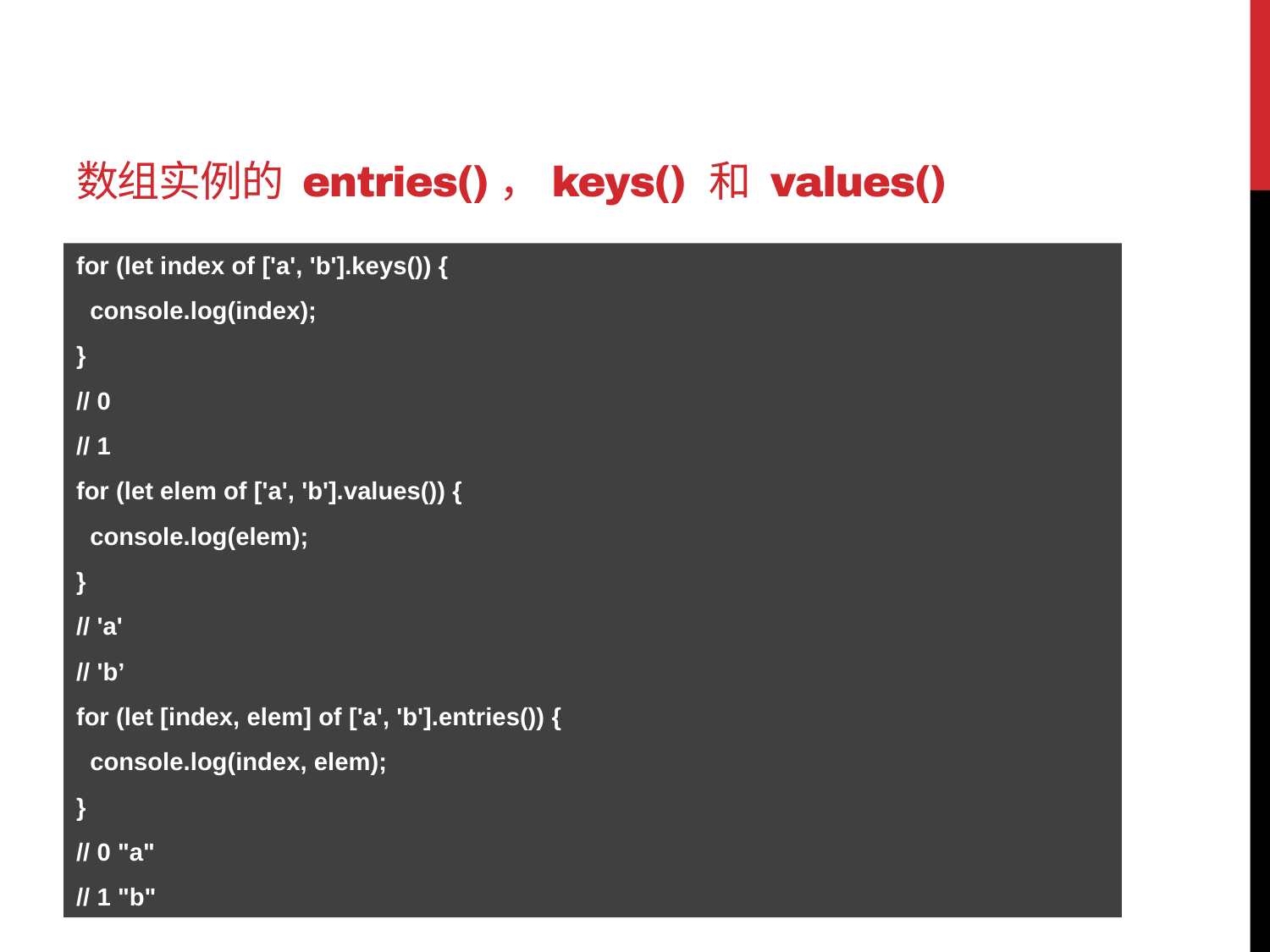

# 数组实例的 entries()，keys() 和 values()
for (let index of ['a', 'b'].keys()) {
  console.log(index);
}
// 0
// 1
for (let elem of ['a', 'b'].values()) {
  console.log(elem);
}
// 'a'
// 'b’
for (let [index, elem] of ['a', 'b'].entries()) {
  console.log(index, elem);
}
// 0 "a"
// 1 "b"